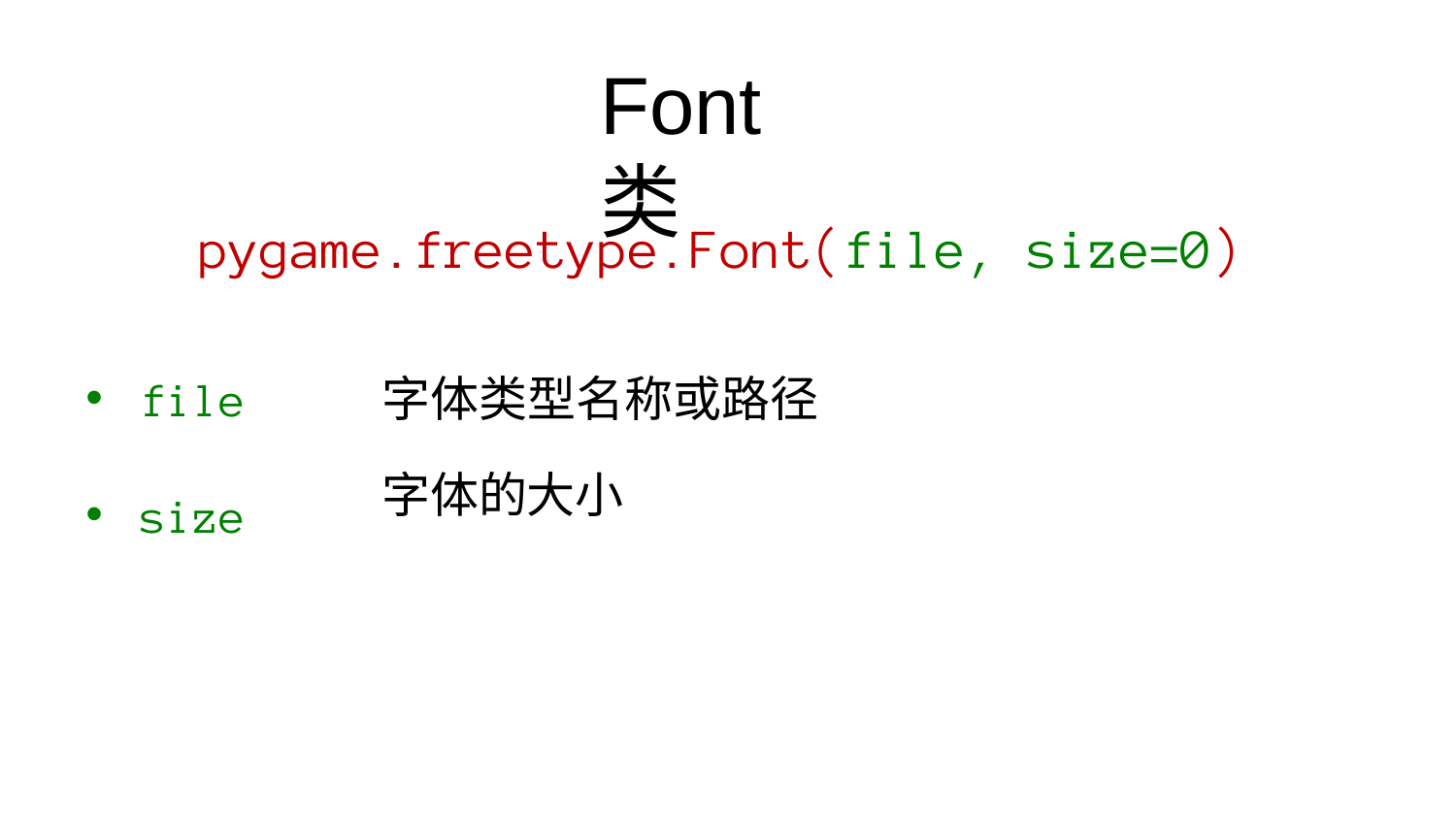

# Font类
pygame.freetype.Font(file, size=0)
file
字体类型名称或路径

字体的大小
size